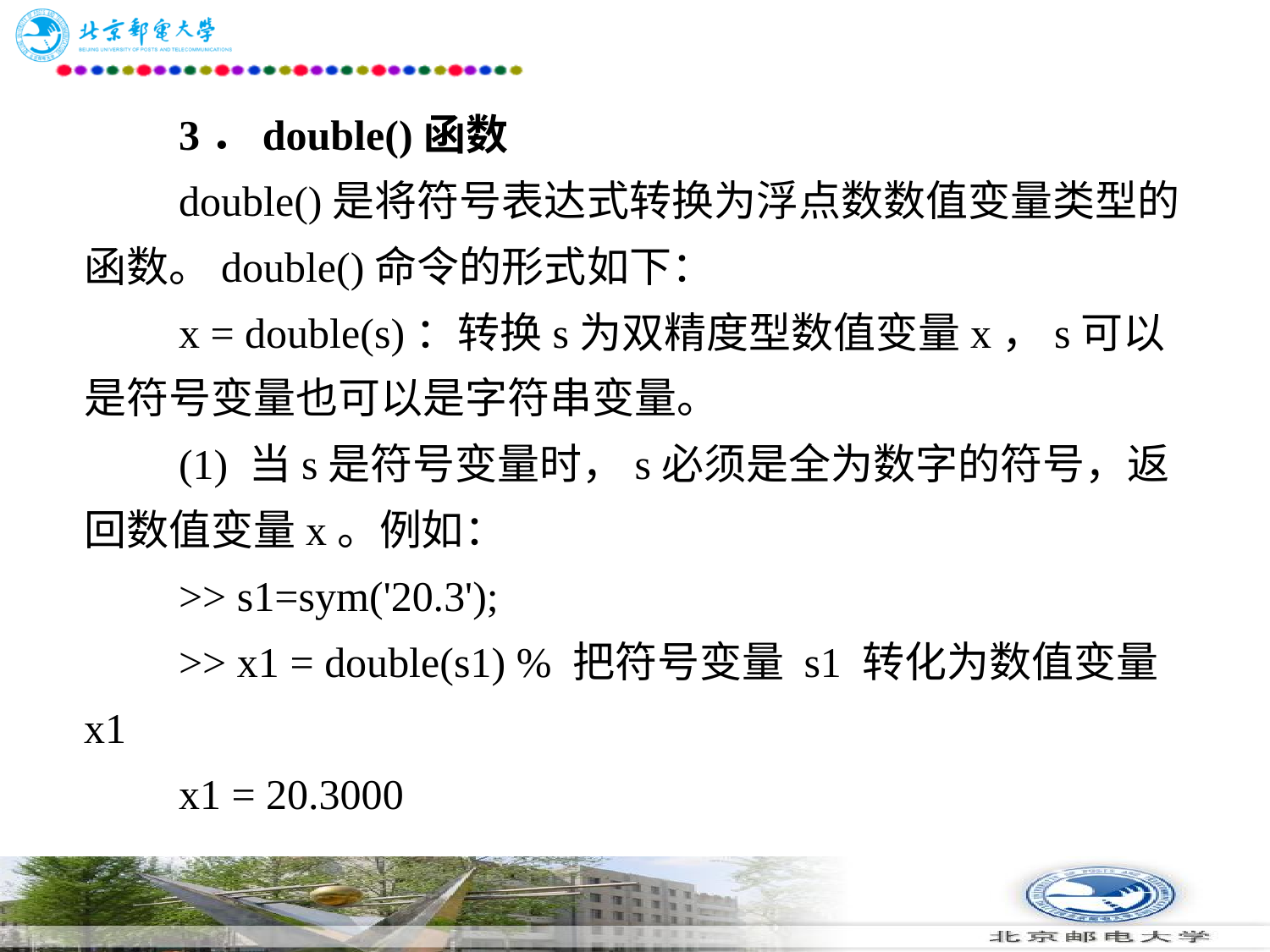

# 3．double()函数 　　double()是将符号表达式转换为浮点数数值变量类型的函数。double()命令的形式如下： 　　x = double(s)：转换s为双精度型数值变量x，s可以是符号变量也可以是字符串变量。 　　(1) 当s是符号变量时，s必须是全为数字的符号，返回数值变量x。例如： 　　>> s1=sym('20.3'); 　　>> x1 = double(s1) % 把符号变量 s1 转化为数值变量 x1 　　x1 = 20.3000